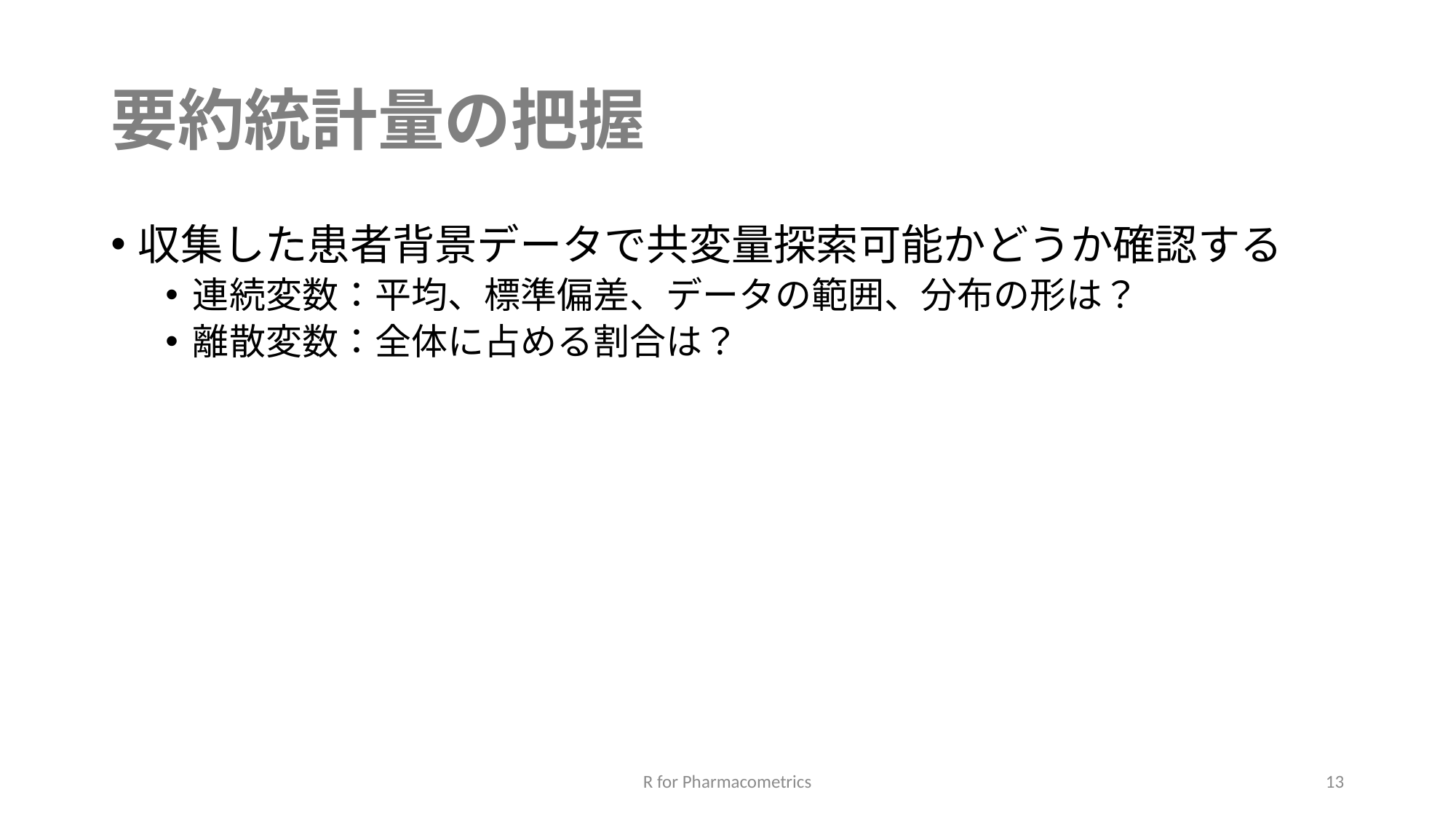

# 要約統計量の把握
収集した患者背景データで共変量探索可能かどうか確認する
連続変数：平均、標準偏差、データの範囲、分布の形は？
離散変数：全体に占める割合は？
R for Pharmacometrics
13